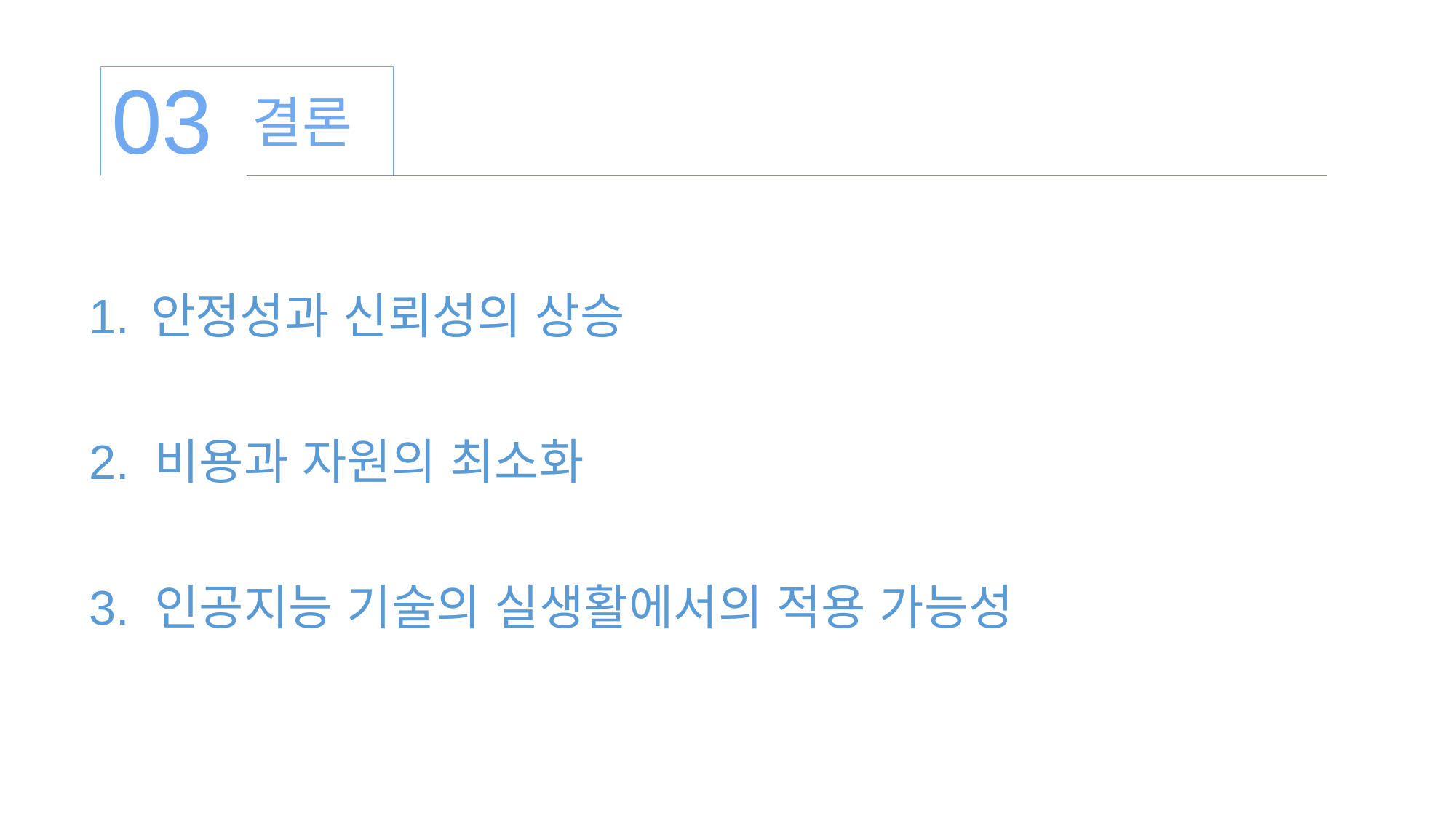

03
결론
안정성과 신뢰성의 상승
2. 비용과 자원의 최소화
3. 인공지능 기술의 실생활에서의 적용 가능성